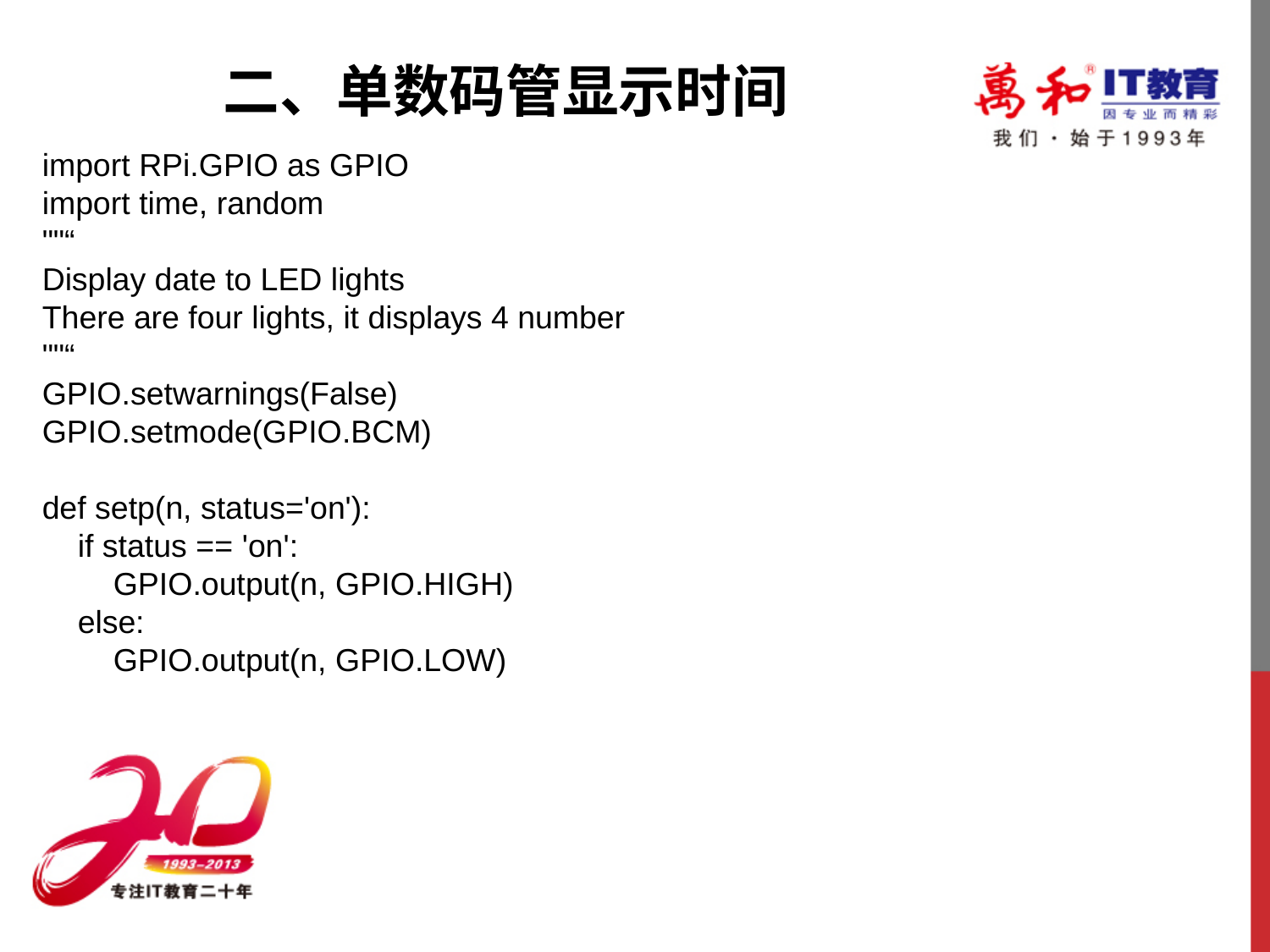

二、单数码管显示时间
import RPi.GPIO as GPIO
import time, random
""“
Display date to LED lights
There are four lights, it displays 4 number
""“
GPIO.setwarnings(False)
GPIO.setmode(GPIO.BCM)

def setp(n, status='on'):
    if status == 'on':
        GPIO.output(n, GPIO.HIGH)
    else:
        GPIO.output(n, GPIO.LOW)